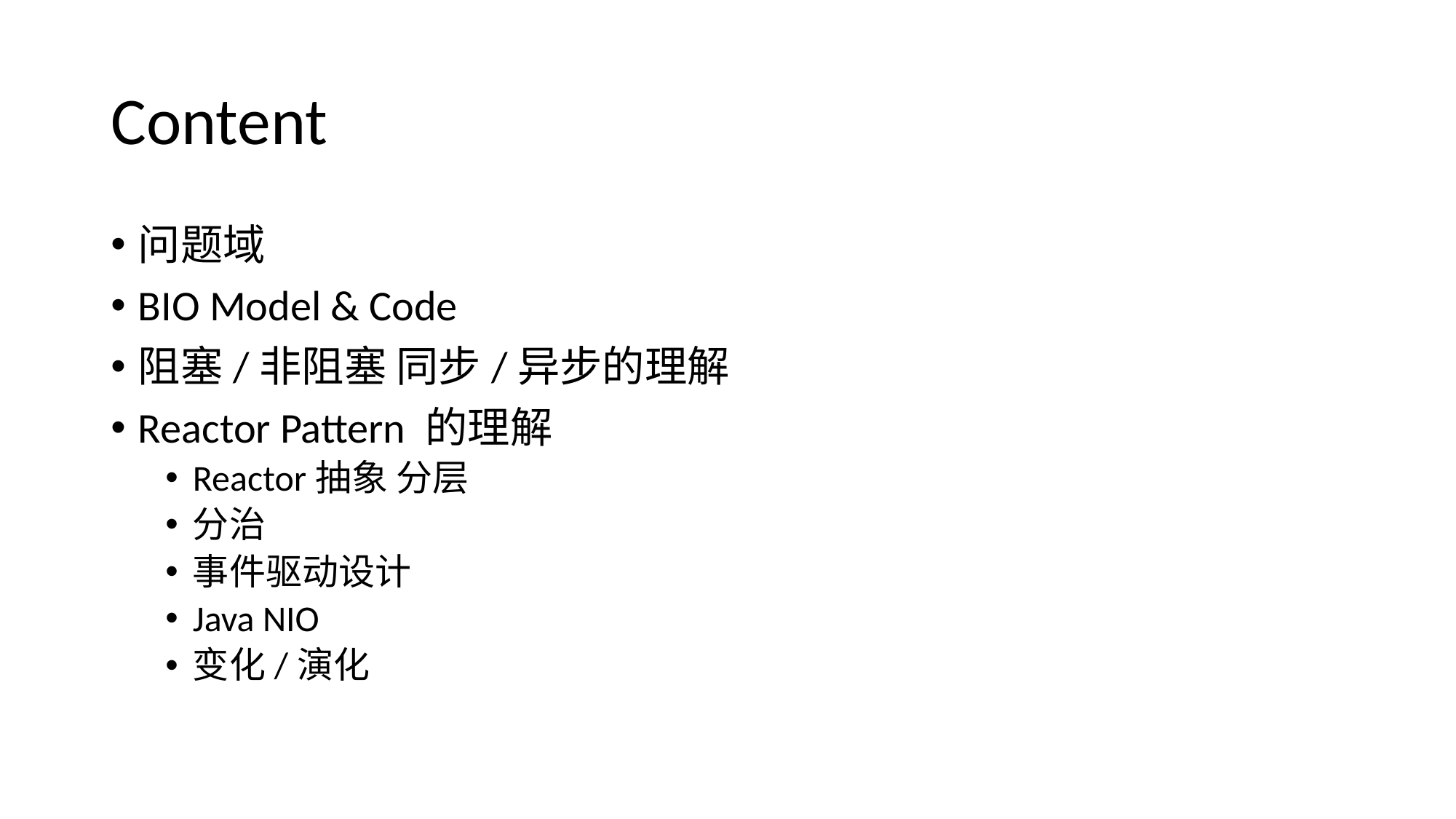

# Content
问题域
BIO Model & Code
阻塞/非阻塞 同步/异步的理解
Reactor Pattern 的理解
Reactor抽象 分层
分治
事件驱动设计
Java NIO
变化/演化